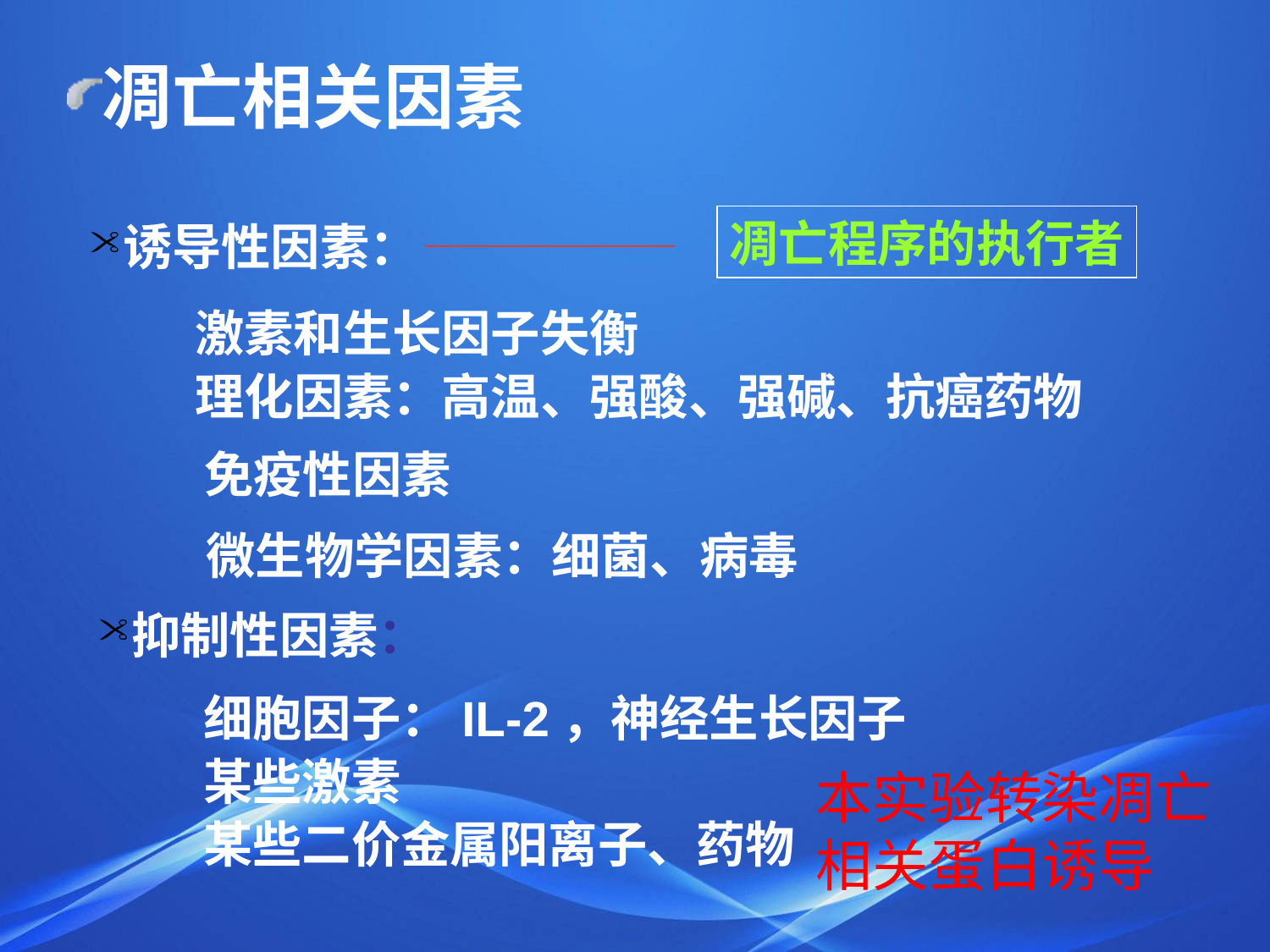

凋亡相关因素
凋亡程序的执行者
诱导性因素：

激素和生长因子失衡
理化因素：高温、强酸、强碱、抗癌药物
免疫性因素
微生物学因素：细菌、病毒
抑制性因素：
细胞因子：IL-2，神经生长因子
某些激素
某些二价金属阳离子、药物
本实验转染凋亡相关蛋白诱导